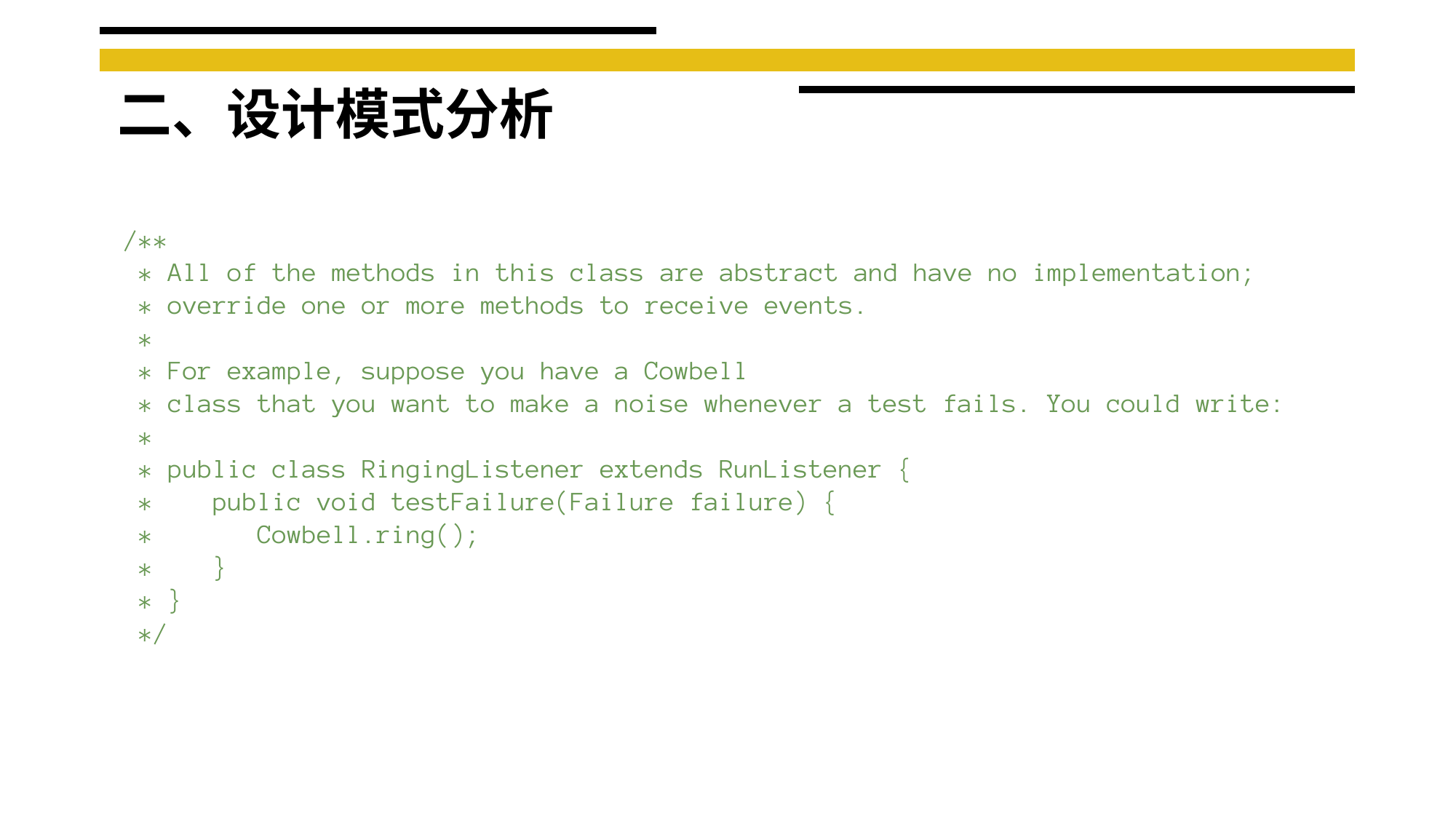

二、设计模式分析
/**
 * All of the methods in this class are abstract and have no implementation;
 * override one or more methods to receive events.
 *
 * For example, suppose you have a Cowbell
 * class that you want to make a noise whenever a test fails. You could write:
 *
 * public class RingingListener extends RunListener {
 *    public void testFailure(Failure failure) {
 *       Cowbell.ring();
 *    }
 * }
 */